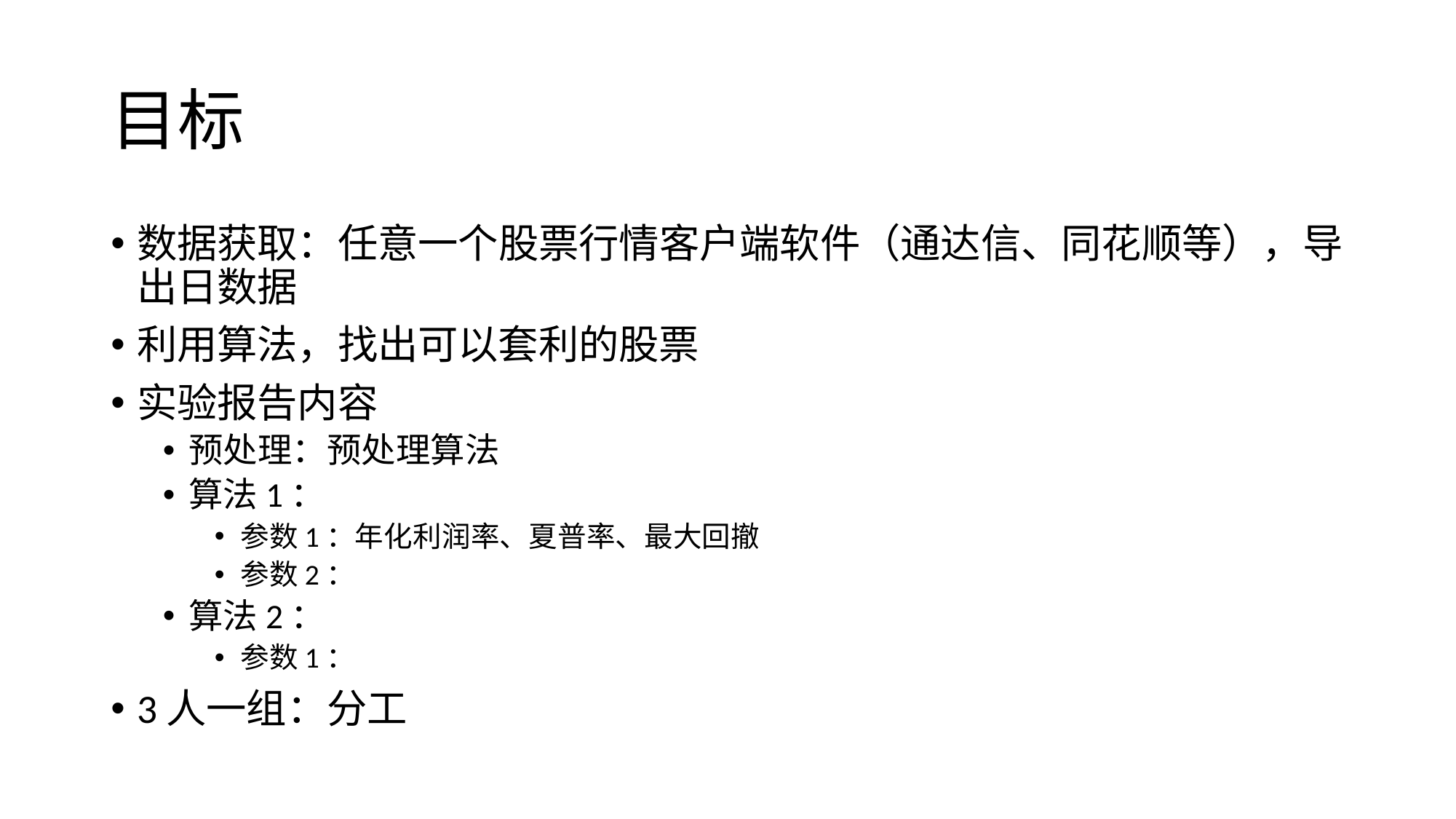

# 目标
数据获取：任意一个股票行情客户端软件（通达信、同花顺等），导出日数据
利用算法，找出可以套利的股票
实验报告内容
预处理：预处理算法
算法1：
参数1：年化利润率、夏普率、最大回撤
参数2：
算法2：
参数1：
3人一组：分工